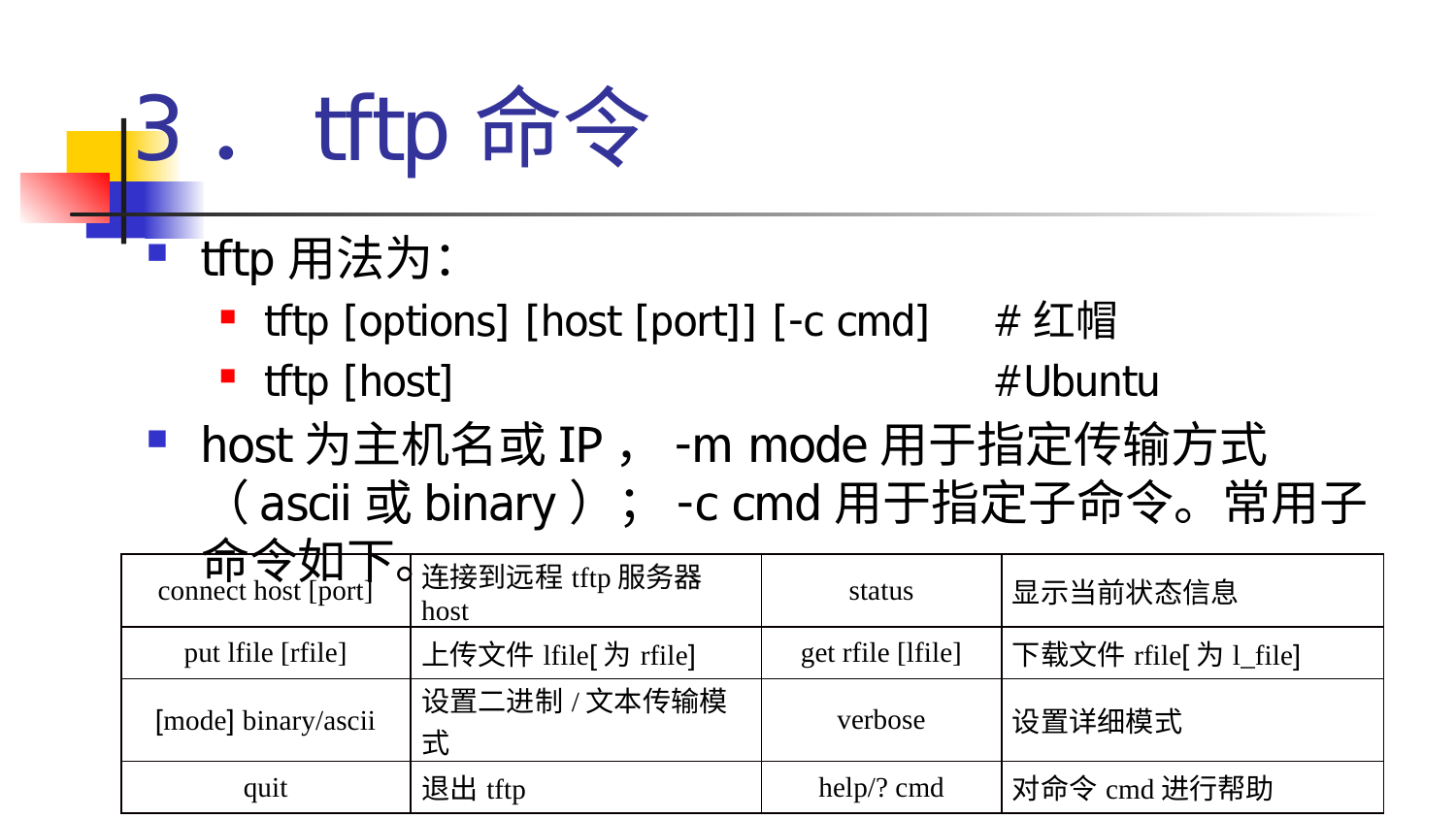

# 3．tftp命令
tftp用法为：
tftp [options] [host [port]] [-c cmd] 	#红帽
tftp [host] 				#Ubuntu
host为主机名或IP，-m mode用于指定传输方式（ascii或binary）；-c cmd用于指定子命令。常用子命令如下。
| connect host [port] | 连接到远程tftp服务器host | status | 显示当前状态信息 |
| --- | --- | --- | --- |
| put lfile [rfile] | 上传文件lfile[为rfile] | get rfile [lfile] | 下载文件rfile[为l\_file] |
| [mode] binary/ascii | 设置二进制/文本传输模式 | verbose | 设置详细模式 |
| quit | 退出tftp | help/? cmd | 对命令cmd进行帮助 |